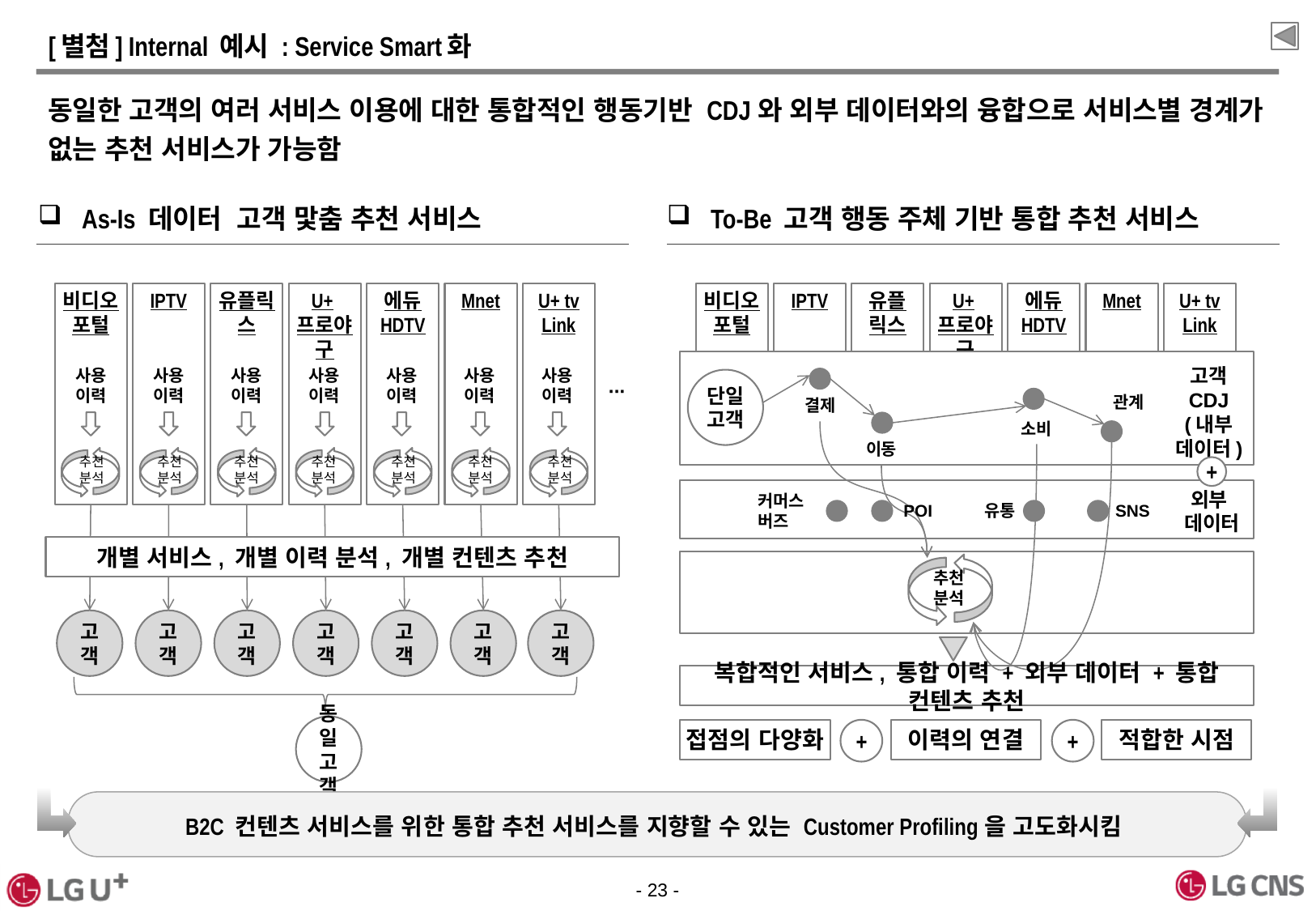

# [별첨] Internal 예시 : Service Smart화
동일한 고객의 여러 서비스 이용에 대한 통합적인 행동기반 CDJ와 외부 데이터와의 융합으로 서비스별 경계가 없는 추천 서비스가 가능함
As-Is 데이터  고객 맟춤 추천 서비스
To-Be 고객 행동 주체 기반 통합 추천 서비스
비디오
포털
IPTV
유플릭스
U+프로야구
에듀
HDTV
Mnet
U+ tv Link
비디오
포털
IPTV
유플
릭스
U+프로야구
에듀
HDTV
Mnet
U+ tv Link

고객
CDJ
(내부
데이터)
사용
이력
사용
이력
사용
이력
사용
이력
사용
이력
사용
이력
사용
이력

단일
고객
···
관계

결제
소비

이동

추천
분석
추천
분석
추천
분석
추천
분석
추천
분석
추천
분석
추천
분석
+

외부
데이터
커머스
버즈
POI
유통
SNS

개별 서비스, 개별 이력 분석, 개별 컨텐츠 추천

추천
분석
고객
고객
고객
고객
고객
고객
고객

복합적인 서비스, 통합 이력 + 외부 데이터 + 통합 컨텐츠 추천
동일 고객
접점의 다양화
+
이력의 연결
+
적합한 시점
B2C 컨텐츠 서비스를 위한 통합 추천 서비스를 지향할 수 있는 Customer Profiling을 고도화시킴